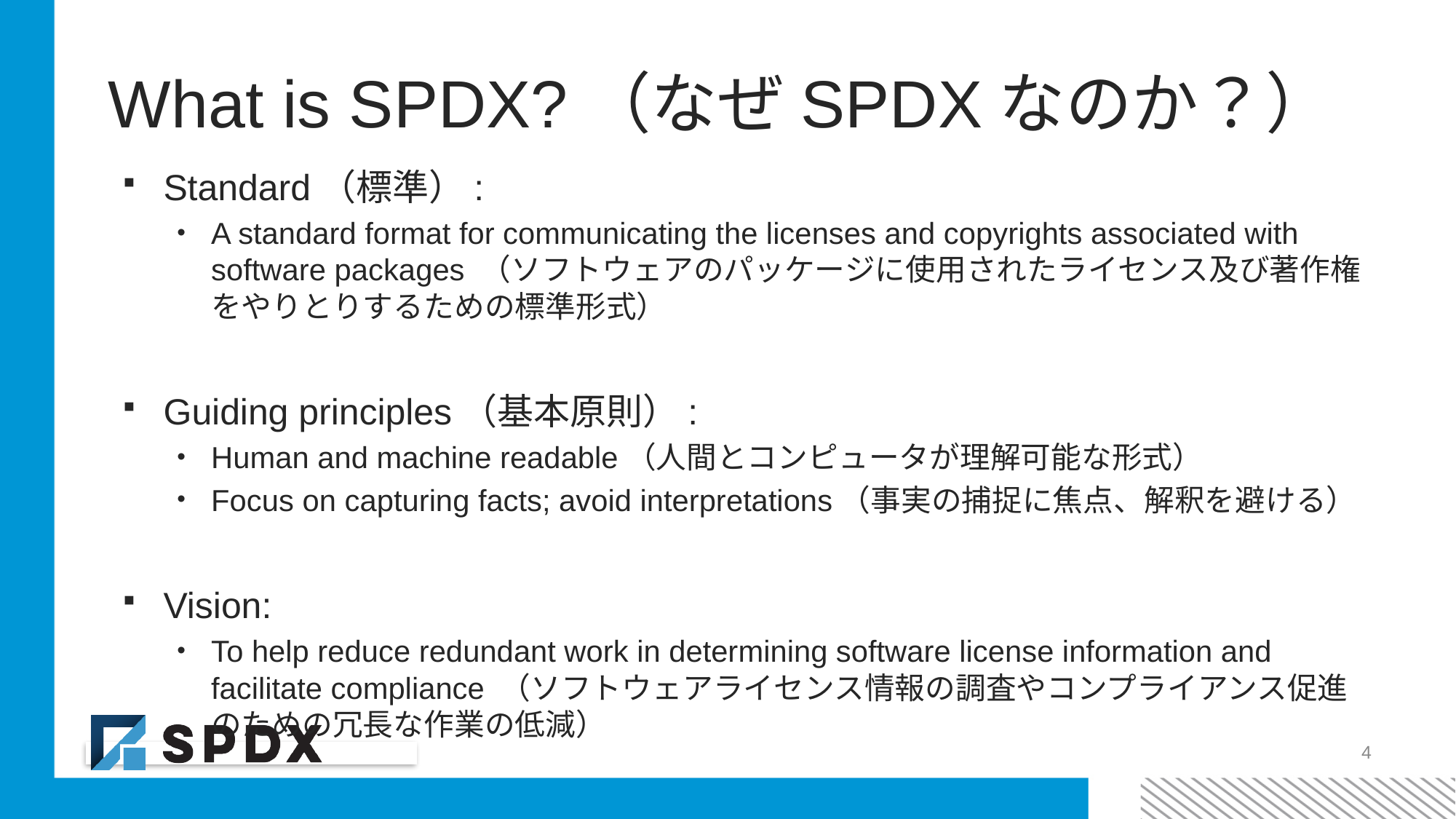

# What is SPDX?（なぜSPDXなのか？）
Standard（標準）:
A standard format for communicating the licenses and copyrights associated with software packages （ソフトウェアのパッケージに使用されたライセンス及び著作権をやりとりするための標準形式）

Guiding principles（基本原則）:
Human and machine readable（人間とコンピュータが理解可能な形式）
Focus on capturing facts; avoid interpretations（事実の捕捉に焦点、解釈を避ける）

Vision:
To help reduce redundant work in determining software license information and facilitate compliance （ソフトウェアライセンス情報の調査やコンプライアンス促進のための冗長な作業の低減）
4